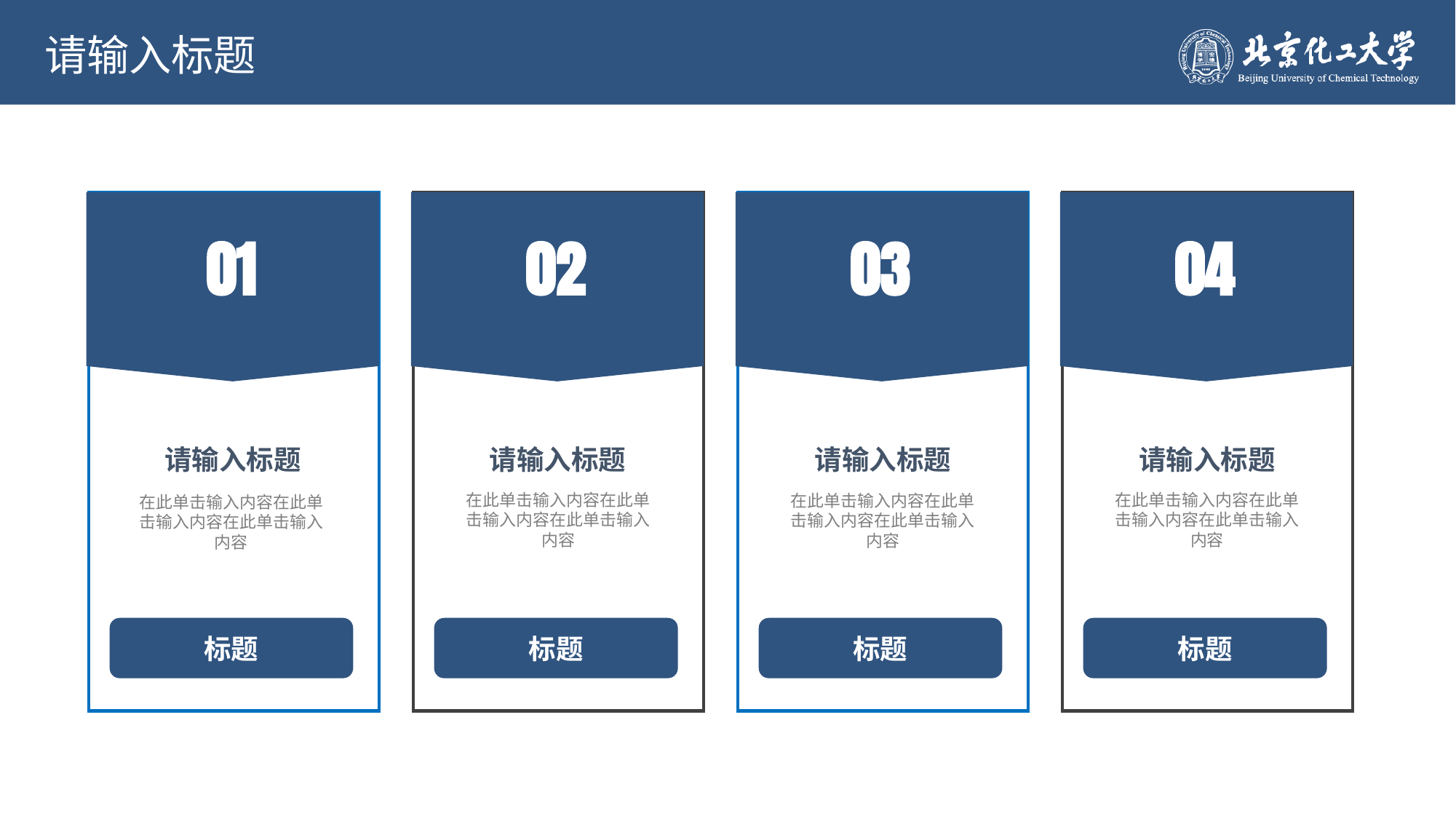

请输入标题

01
02
03
04
请输入标题
请输入标题
请输入标题
请输入标题
在此单击输入内容在此单击输入内容在此单击输入内容
在此单击输入内容在此单击输入内容在此单击输入内容
在此单击输入内容在此单击输入内容在此单击输入内容
在此单击输入内容在此单击输入内容在此单击输入内容
标题
标题
标题
标题